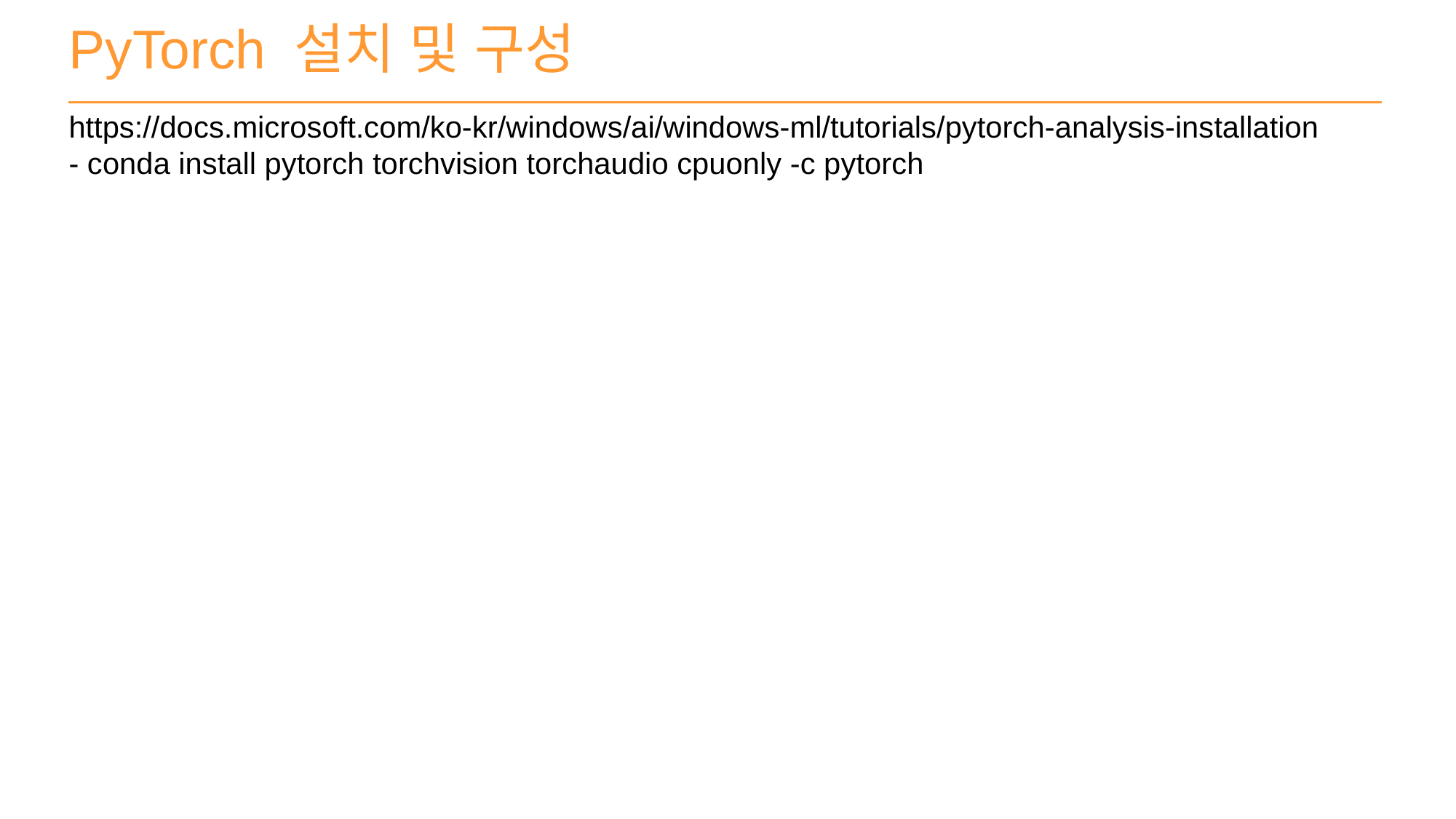

PyTorch 설치 및 구성
https://docs.microsoft.com/ko-kr/windows/ai/windows-ml/tutorials/pytorch-analysis-installation
- conda install pytorch torchvision torchaudio cpuonly -c pytorch